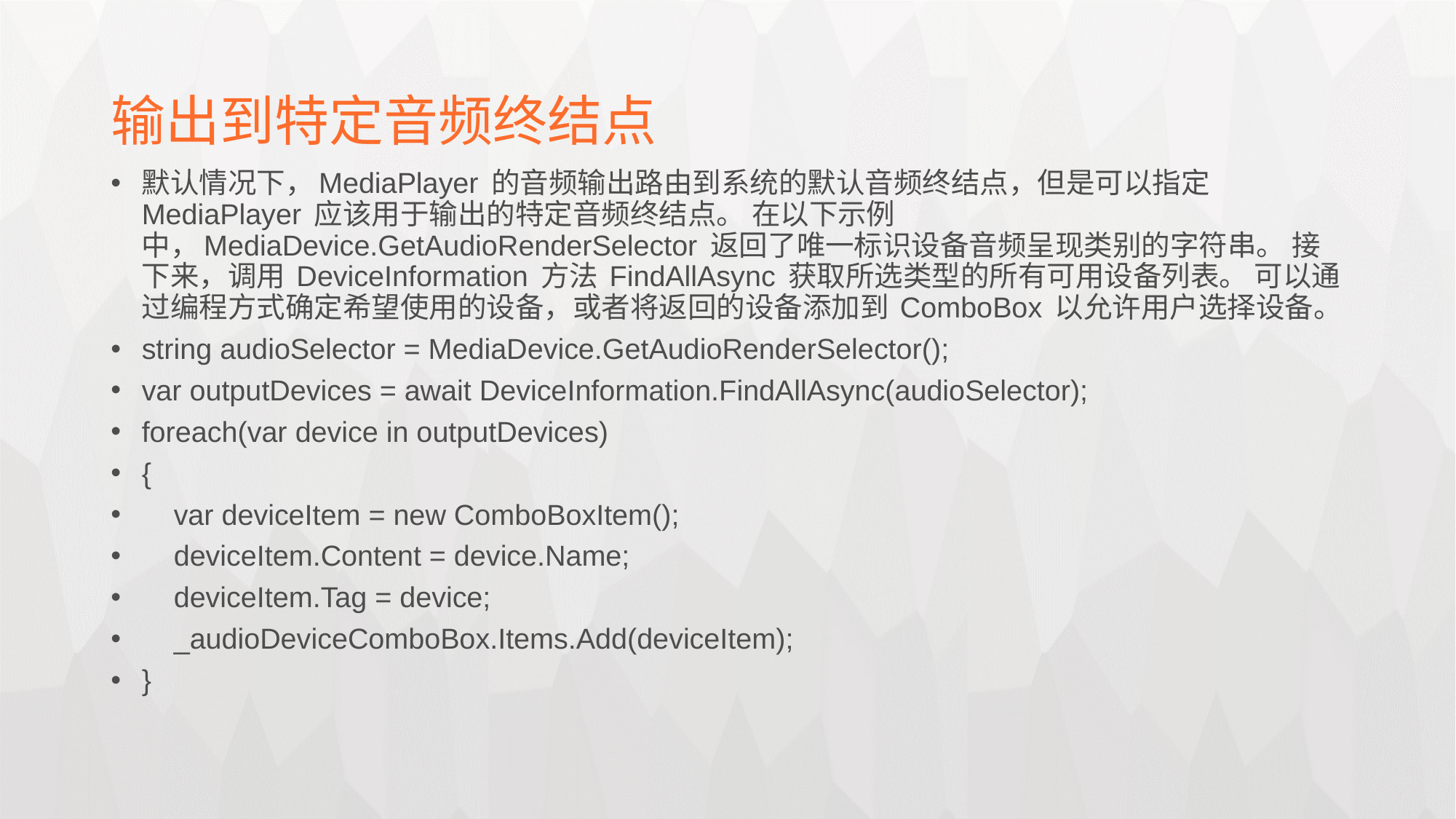

输出到特定音频终结点
默认情况下，MediaPlayer 的音频输出路由到系统的默认音频终结点，但是可以指定 MediaPlayer 应该用于输出的特定音频终结点。 在以下示例中，MediaDevice.GetAudioRenderSelector 返回了唯一标识设备音频呈现类别的字符串。 接下来，调用 DeviceInformation 方法 FindAllAsync 获取所选类型的所有可用设备列表。 可以通过编程方式确定希望使用的设备，或者将返回的设备添加到 ComboBox 以允许用户选择设备。
string audioSelector = MediaDevice.GetAudioRenderSelector();
var outputDevices = await DeviceInformation.FindAllAsync(audioSelector);
foreach(var device in outputDevices)
{
    var deviceItem = new ComboBoxItem();
    deviceItem.Content = device.Name;
    deviceItem.Tag = device;
    _audioDeviceComboBox.Items.Add(deviceItem);
}